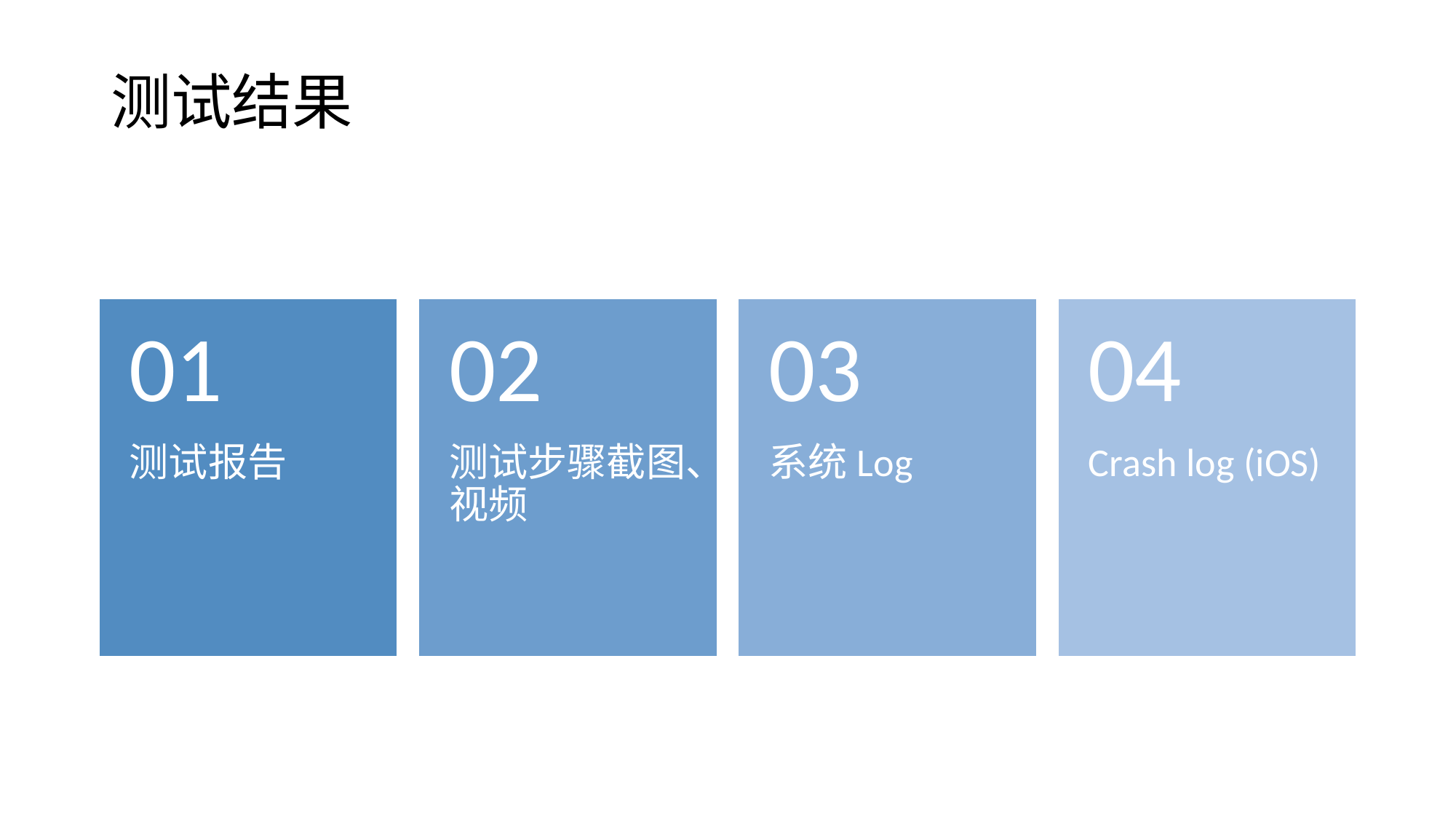

测试结果
测试报告
01
测试步骤截图、视频
02
系统Log
03
Crash log (iOS)
04